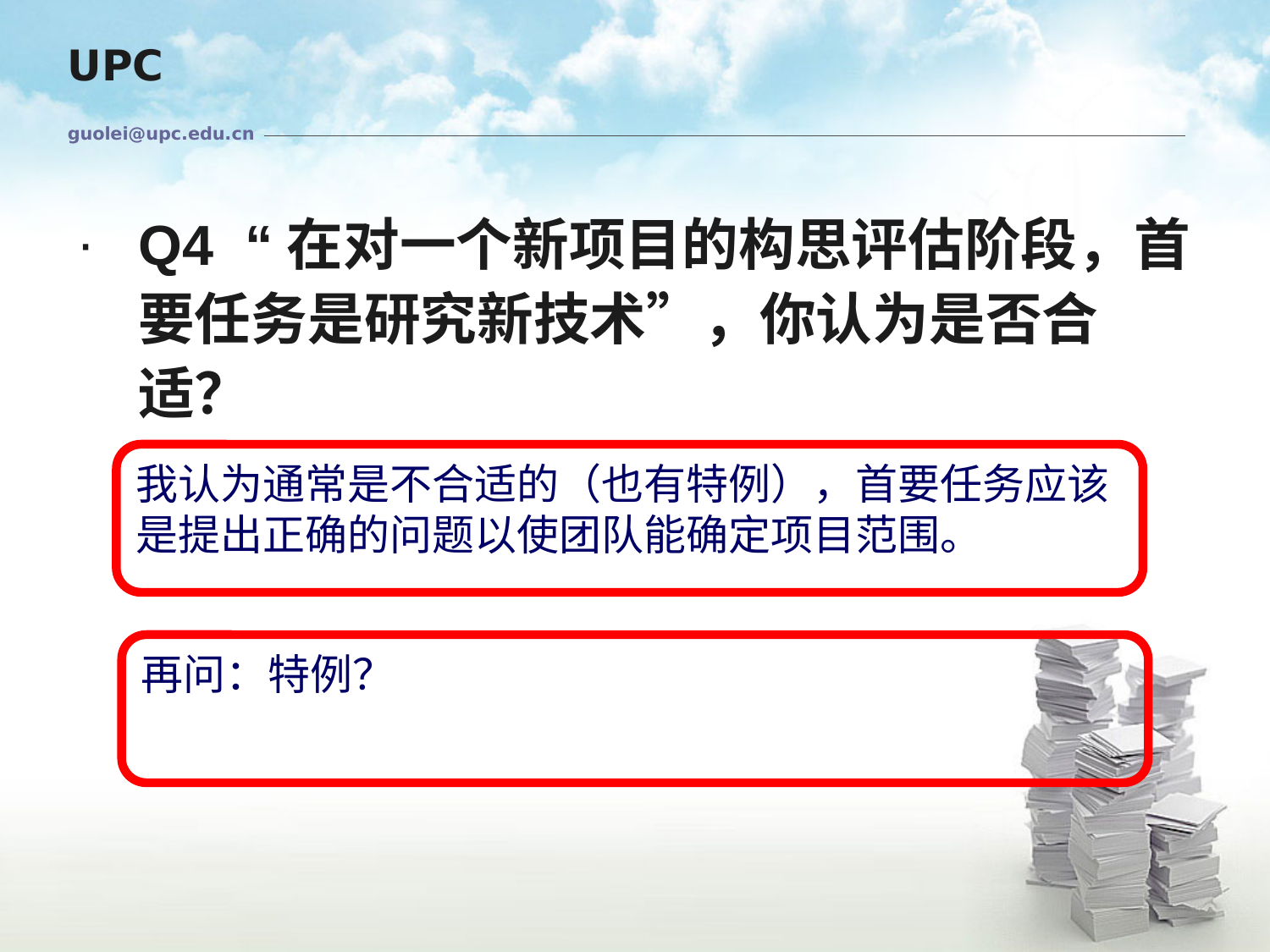

guolei@upc.edu.cn
Q4  “在对一个新项目的构思评估阶段，首要任务是研究新技术”，你认为是否合适？
我认为通常是不合适的（也有特例），首要任务应该是提出正确的问题以使团队能确定项目范围。
再问：特例？